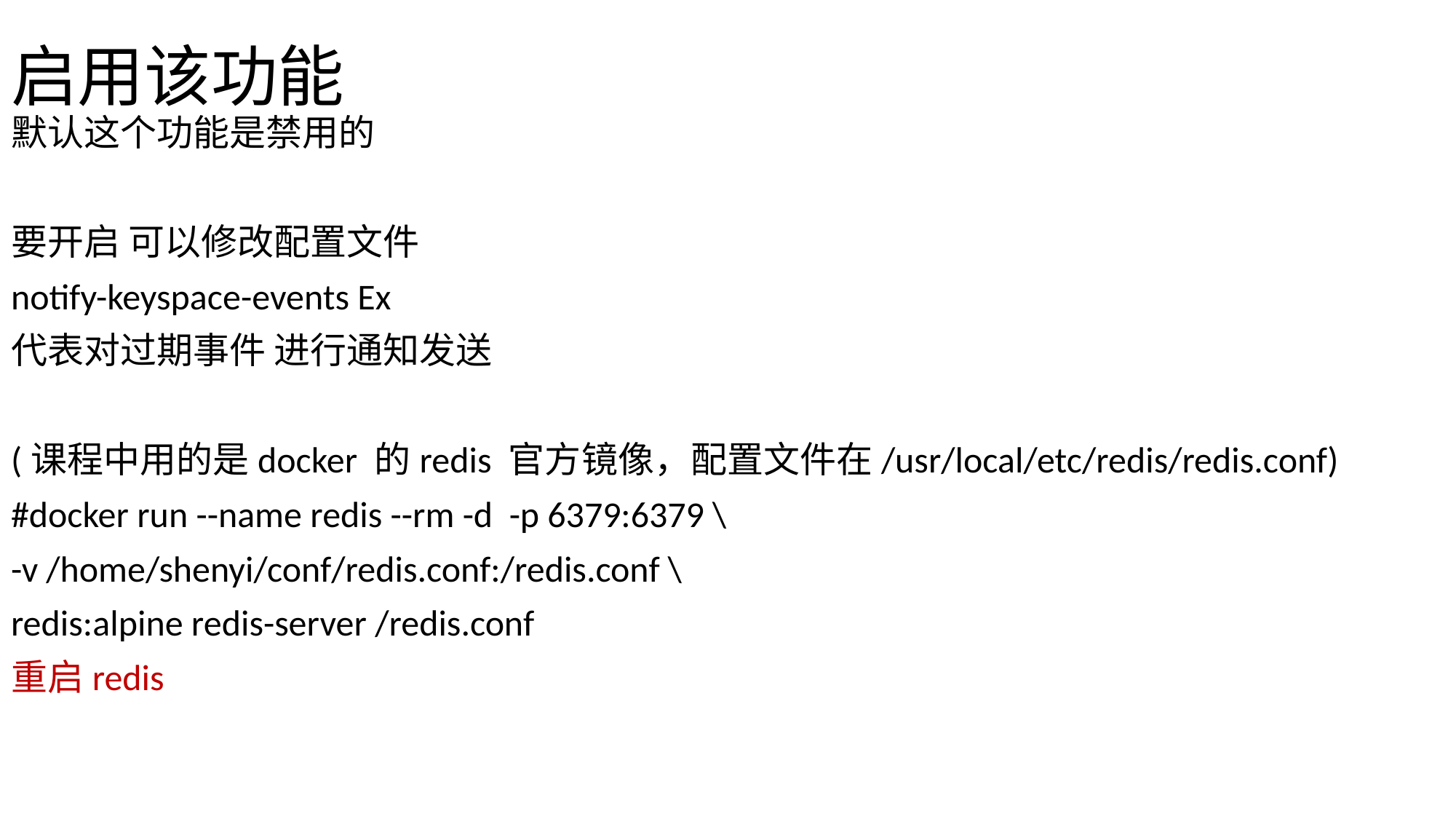

# 启用该功能
默认这个功能是禁用的

要开启 可以修改配置文件
notify-keyspace-events Ex
代表对过期事件 进行通知发送

(课程中用的是docker 的redis 官方镜像，配置文件在/usr/local/etc/redis/redis.conf)
#docker run --name redis --rm -d  -p 6379:6379 \
-v /home/shenyi/conf/redis.conf:/redis.conf \
redis:alpine redis-server /redis.conf
重启redis